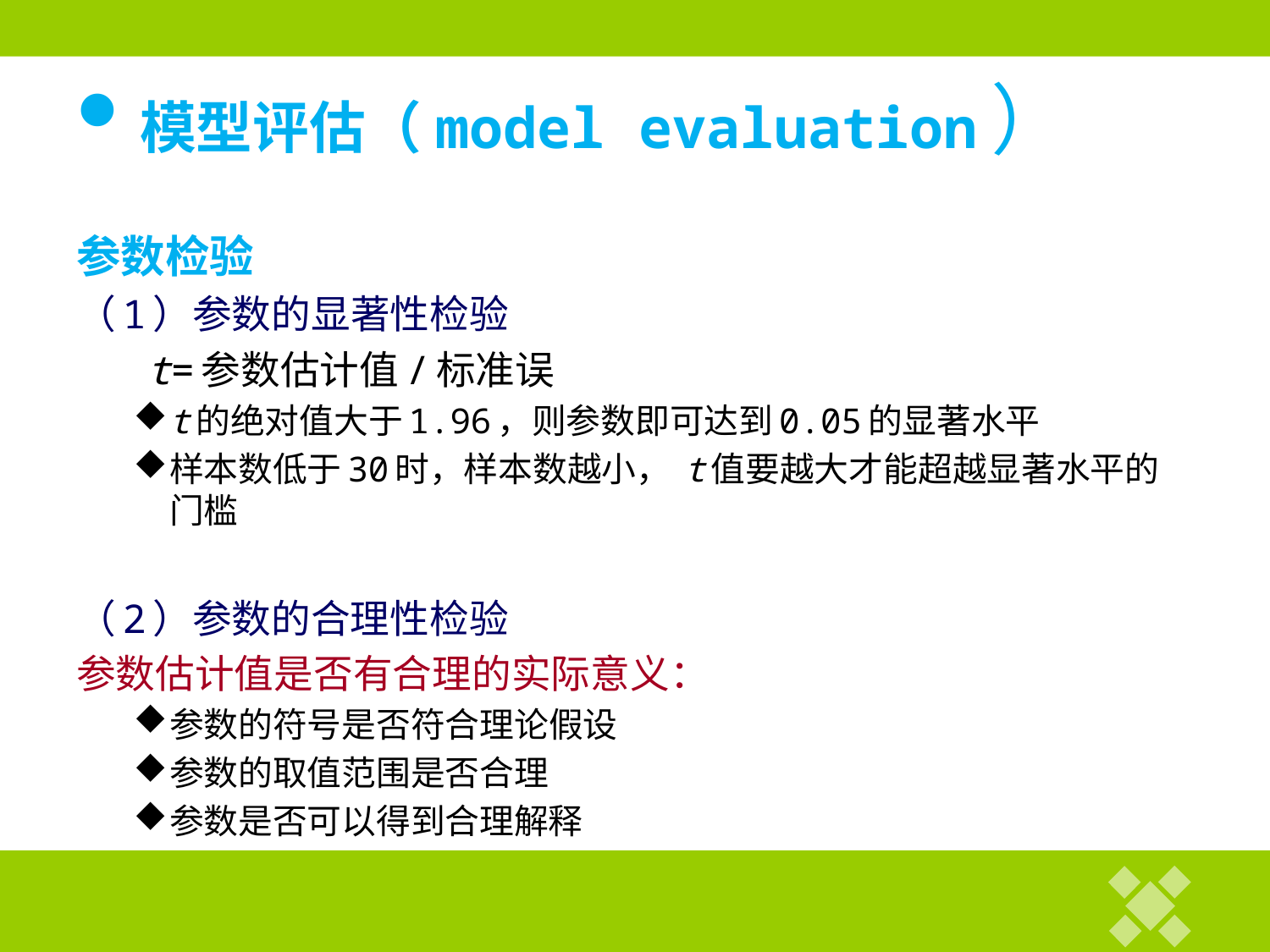

# 模型评估（model evaluation）
参数检验
（1）参数的显著性检验
   t=参数估计值/标准误
t的绝对值大于1.96，则参数即可达到0.05的显著水平
样本数低于30时，样本数越小， t值要越大才能超越显著水平的门槛

（2）参数的合理性检验
参数估计值是否有合理的实际意义：
参数的符号是否符合理论假设
参数的取值范围是否合理
参数是否可以得到合理解释